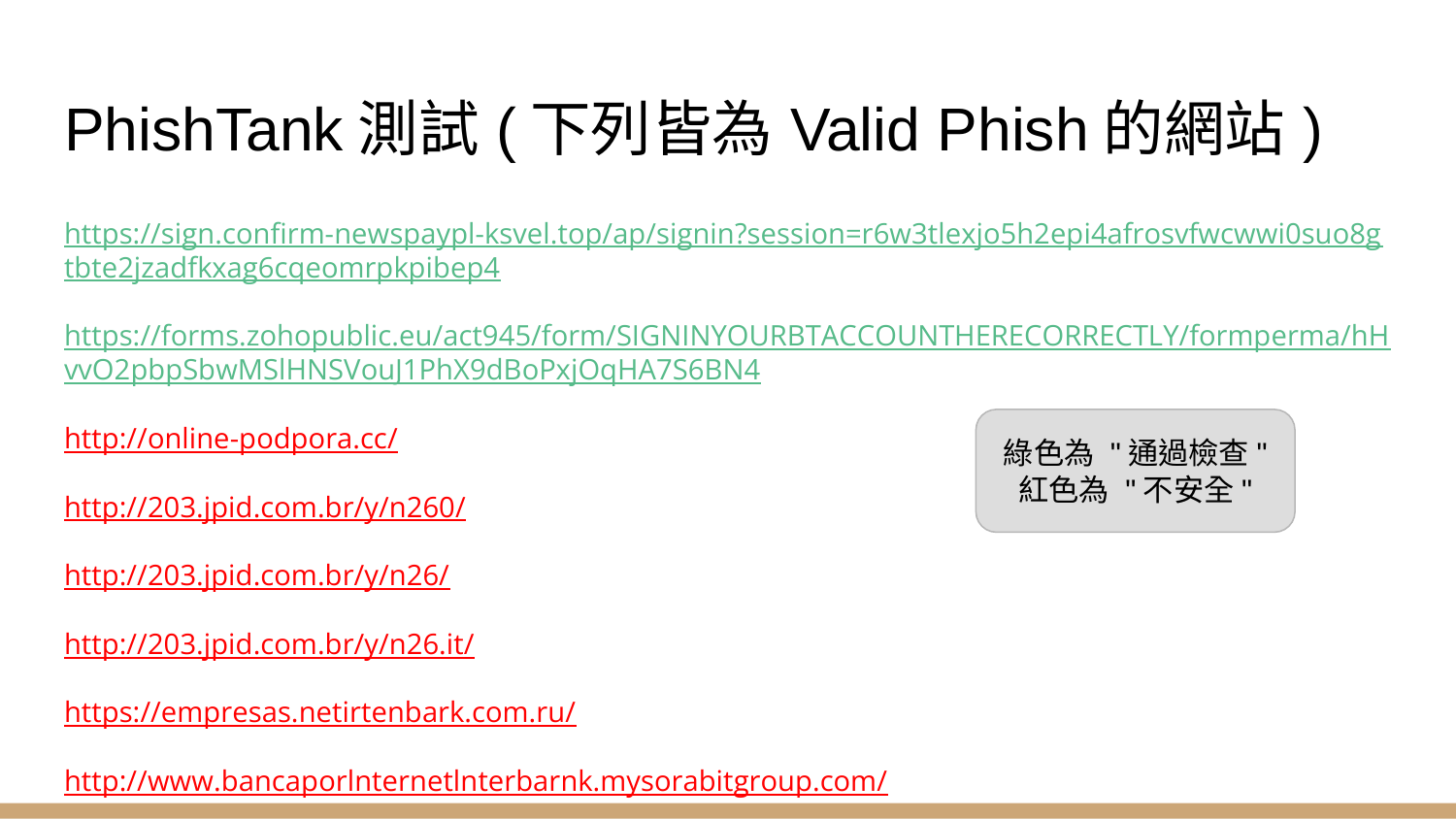

# PhishTank測試(下列皆為Valid Phish的網站)
https://sign.confirm-newspaypl-ksvel.top/ap/signin?session=r6w3tlexjo5h2epi4afrosvfwcwwi0suo8gtbte2jzadfkxag6cqeomrpkpibep4
https://forms.zohopublic.eu/act945/form/SIGNINYOURBTACCOUNTHERECORRECTLY/formperma/hHvvO2pbpSbwMSlHNSVouJ1PhX9dBoPxjOqHA7S6BN4
http://online-podpora.cc/
http://203.jpid.com.br/y/n260/
http://203.jpid.com.br/y/n26/
http://203.jpid.com.br/y/n26.it/
https://empresas.netirtenbark.com.ru/
http://www.bancaporlnternetlnterbarnk.mysorabitgroup.com/

綠色為 "通過檢查"
紅色為 "不安全"